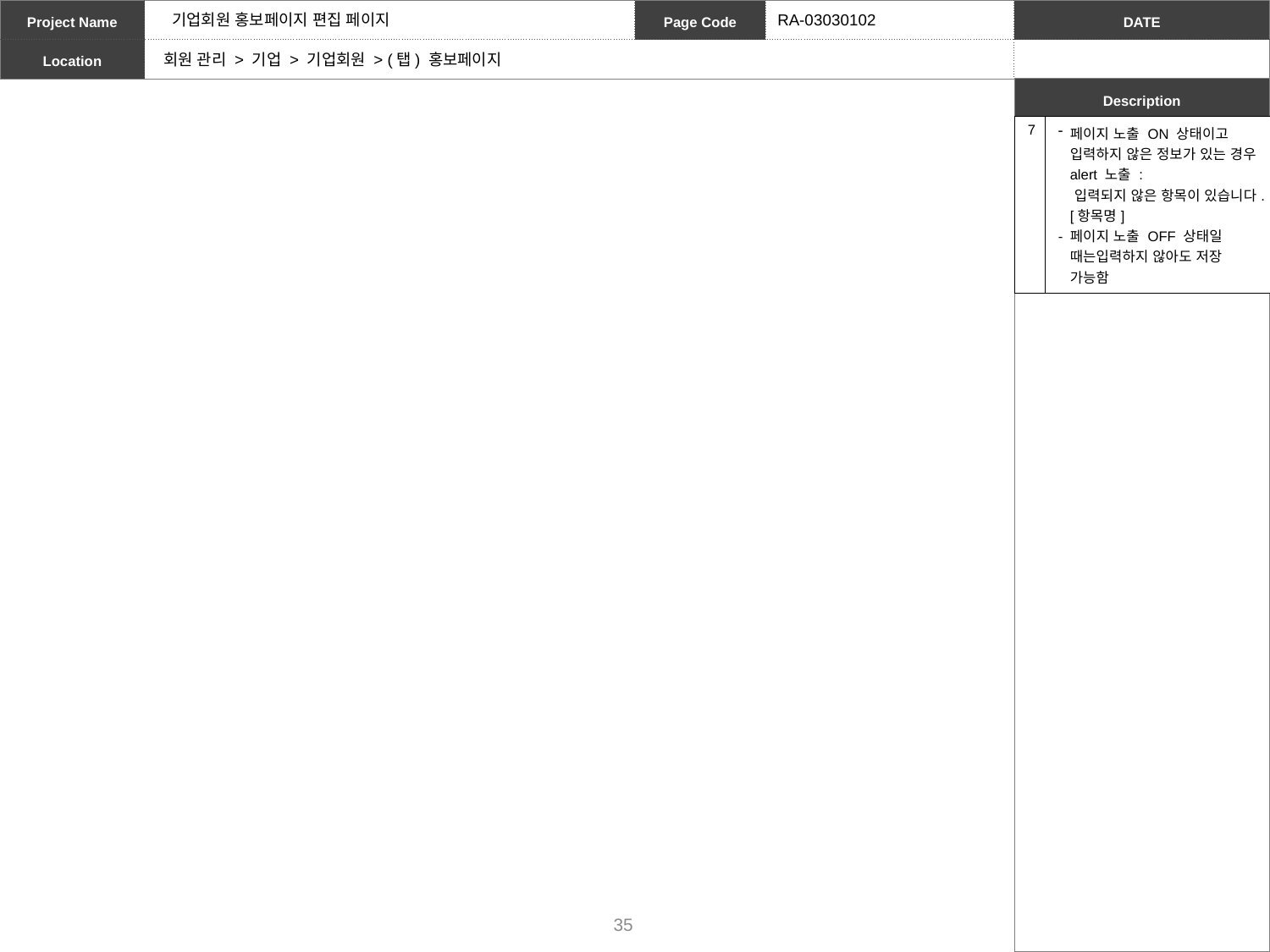

기업회원 홍보페이지 편집 페이지
RA-03030102
회원 관리 > 기업 > 기업회원 > (탭) 홍보페이지
| 7 | 페이지 노출 ON 상태이고 입력하지 않은 정보가 있는 경우 alert 노출 : 입력되지 않은 항목이 있습니다. [항목명] - 페이지 노출 OFF 상태일 때는입력하지 않아도 저장 가능함 |
| --- | --- |
35